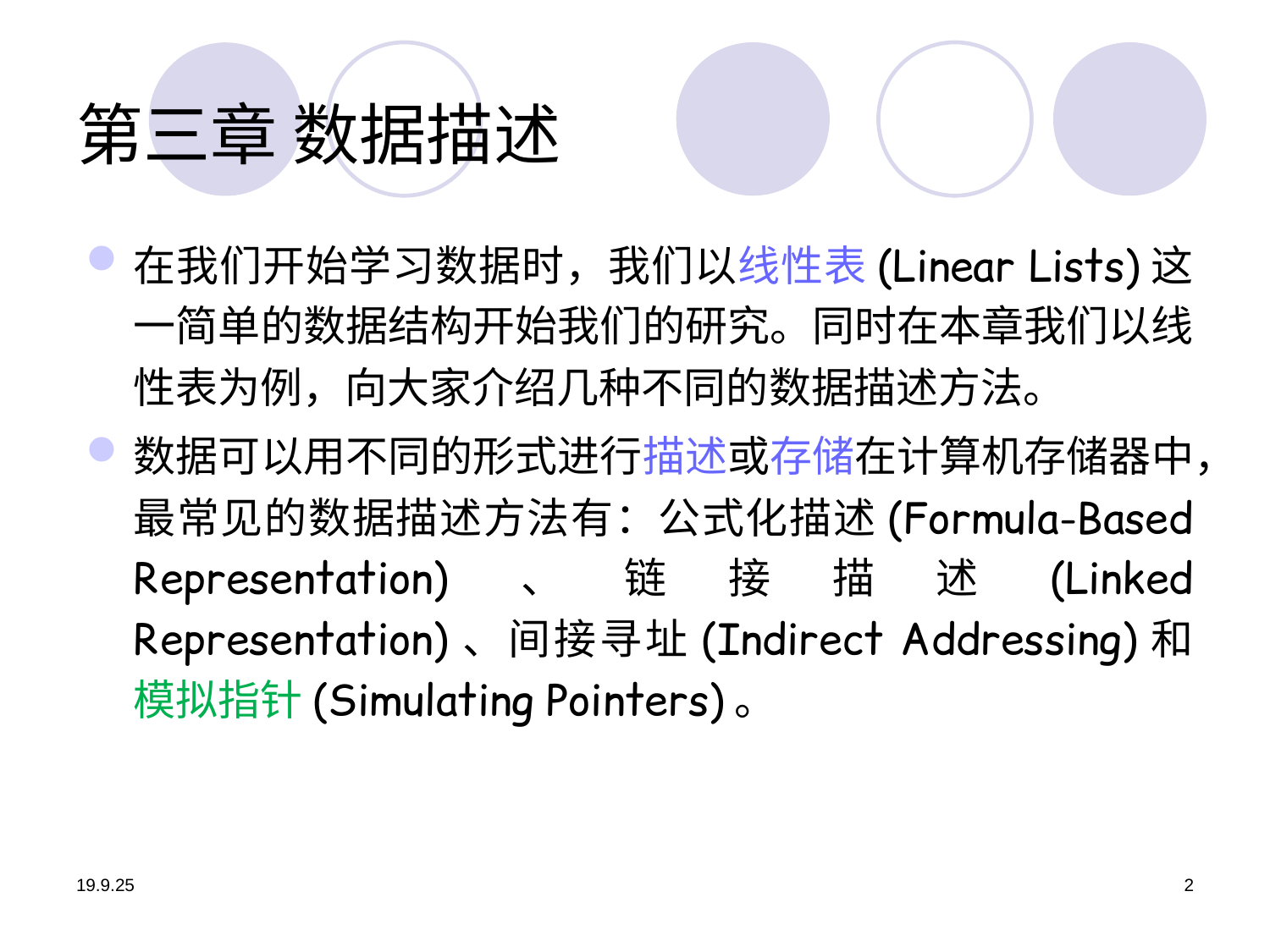

# 第三章 数据描述
在我们开始学习数据时，我们以线性表(Linear Lists)这一简单的数据结构开始我们的研究。同时在本章我们以线性表为例，向大家介绍几种不同的数据描述方法。
数据可以用不同的形式进行描述或存储在计算机存储器中，最常见的数据描述方法有：公式化描述(Formula-Based Representation)、链接描述(Linked Representation)、间接寻址(Indirect Addressing)和模拟指针(Simulating Pointers)。
19.9.25
2